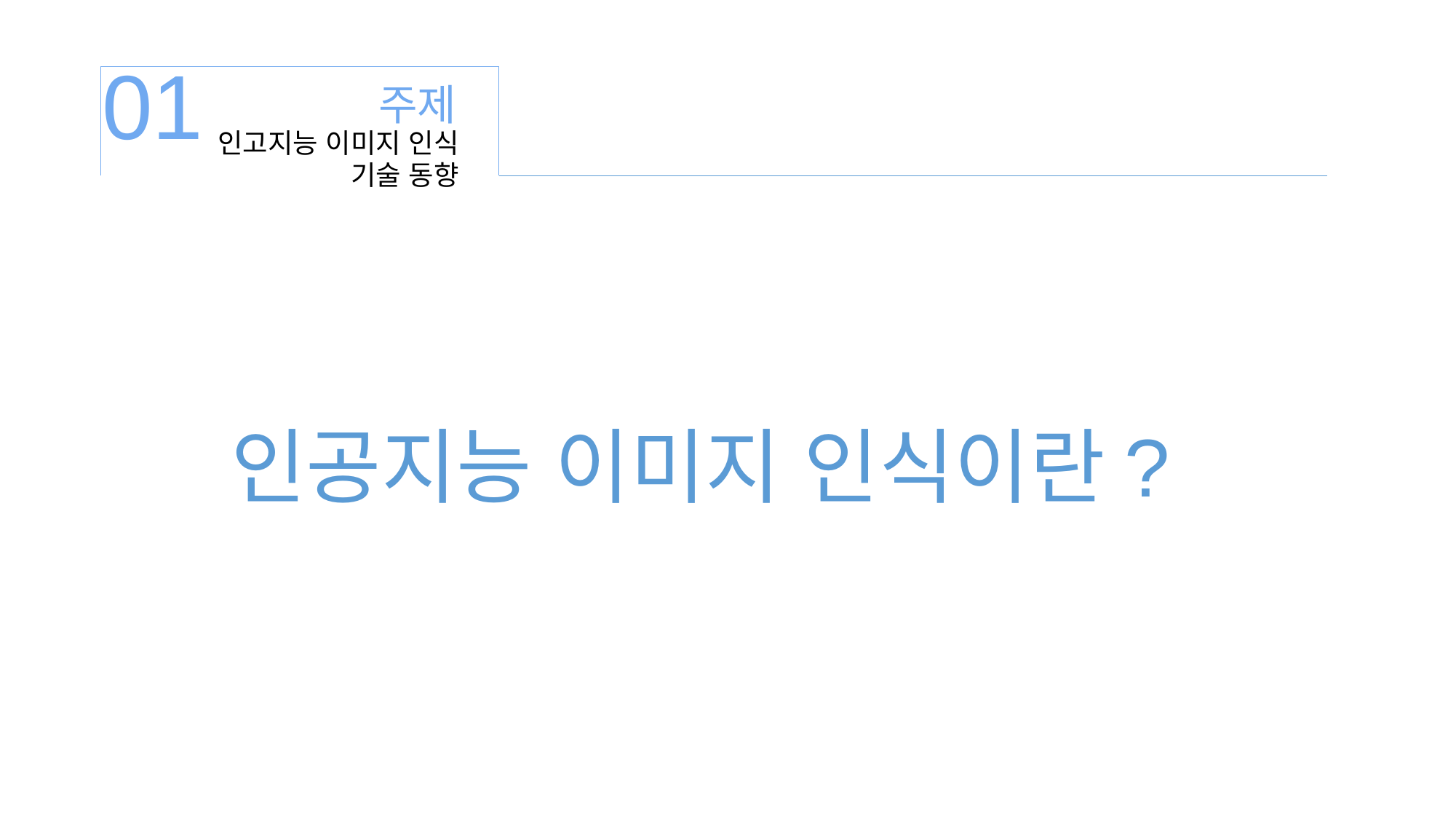

01
주제
인고지능 이미지 인식 기술 동향

인공지능 이미지 인식이란?